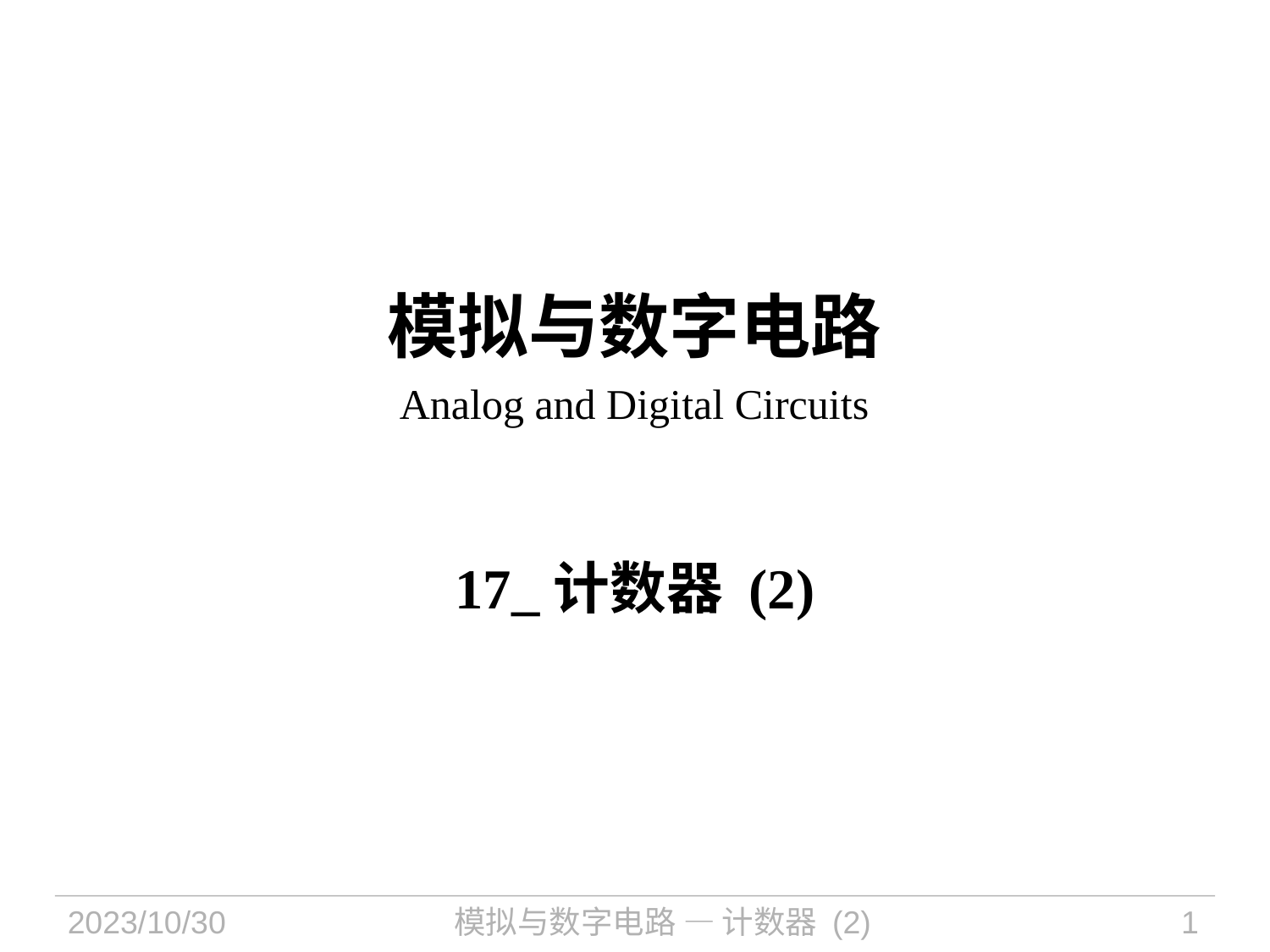

# 模拟与数字电路 Analog and Digital Circuits
17_计数器 (2)
2023/10/30
模拟与数字电路 — 计数器 (2)
1